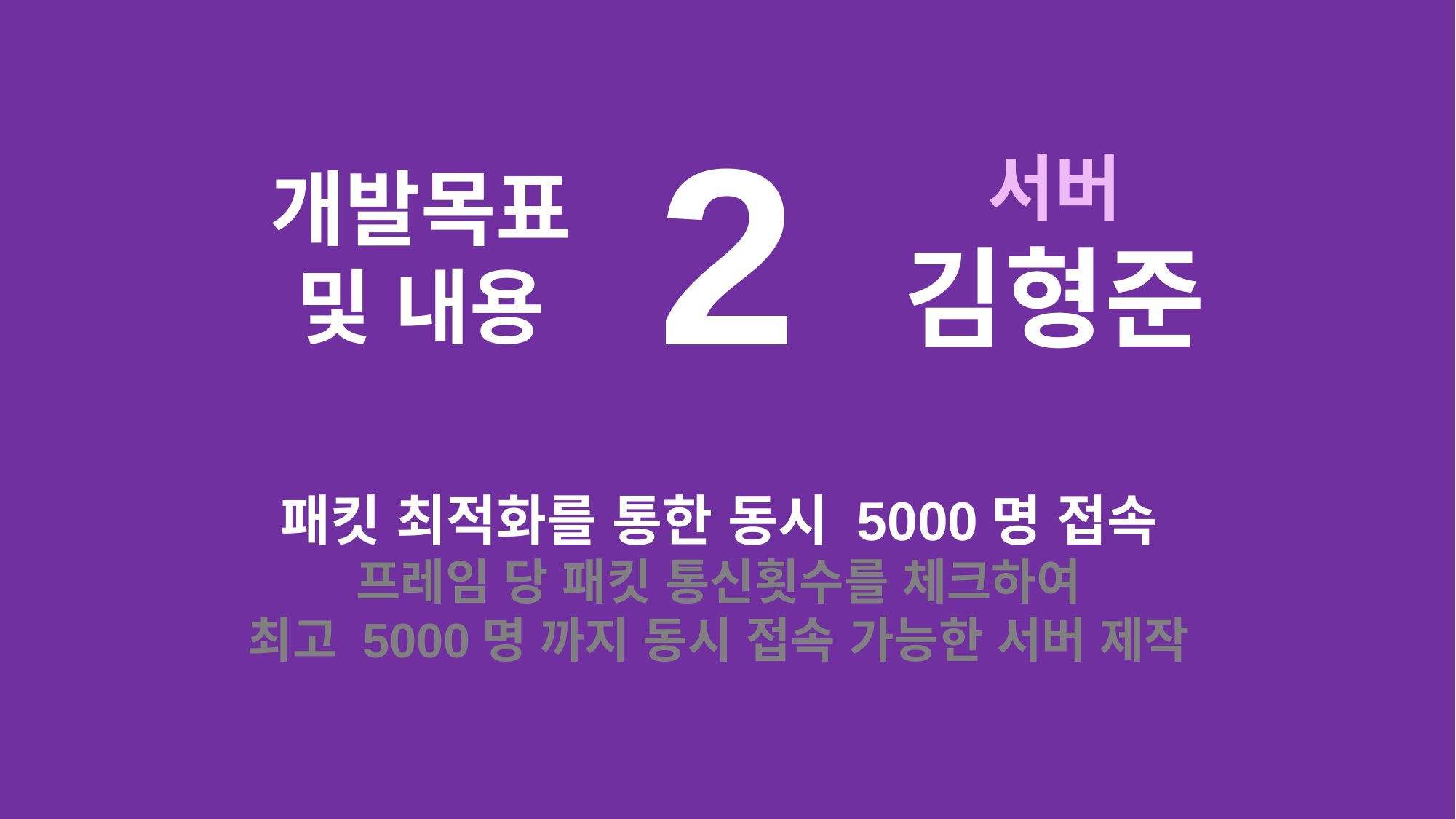

2
서버
김형준
개발목표
및 내용
패킷 최적화를 통한 동시 5000명 접속
프레임 당 패킷 통신횟수를 체크하여
최고 5000명 까지 동시 접속 가능한 서버 제작